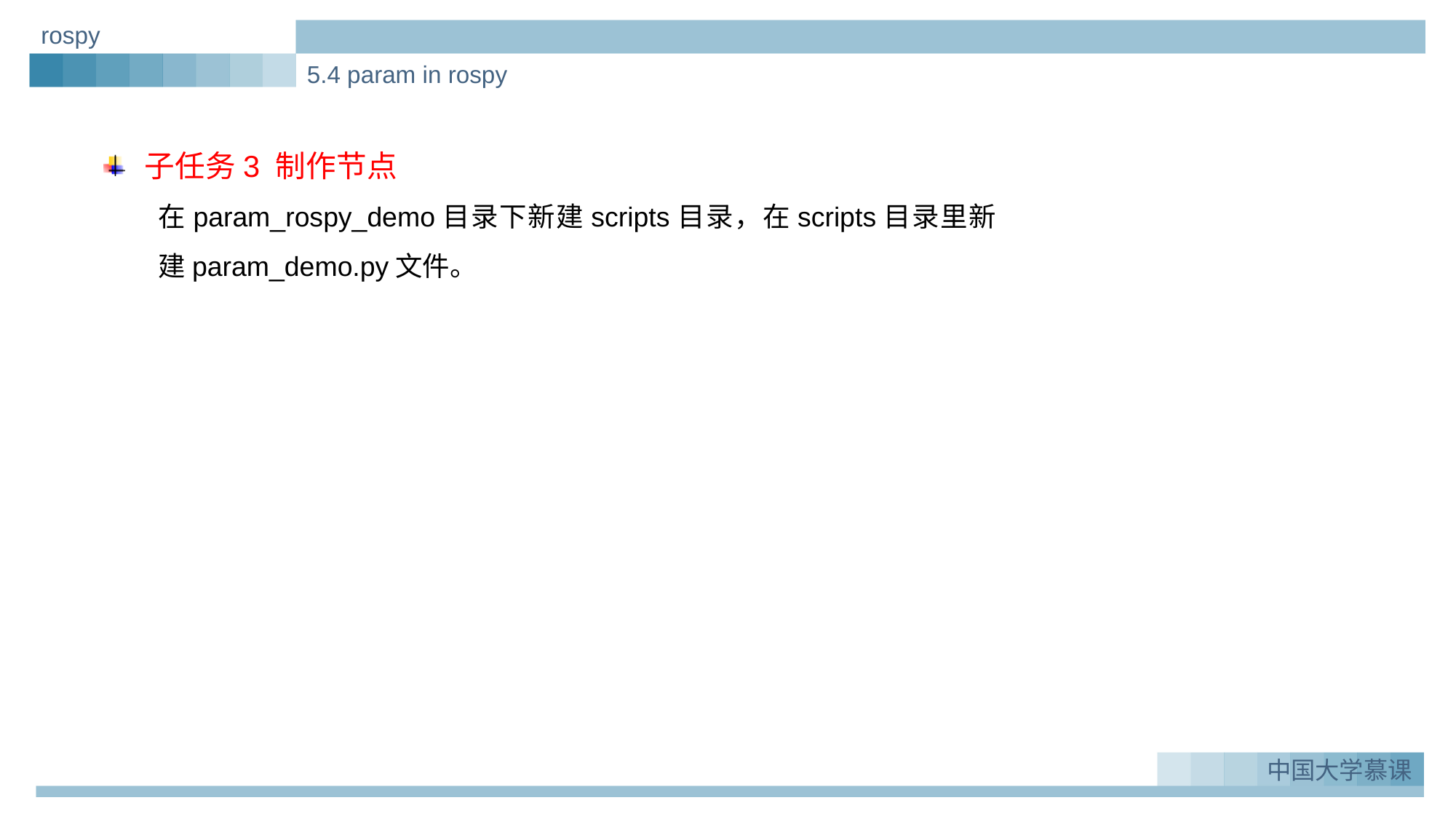

rospy
5.4 param in rospy
子任务3 制作节点
在param_rospy_demo目录下新建scripts目录，在scripts目录里新建param_demo.py文件。

实例一：Greeting_demo
1.
中国大学慕课